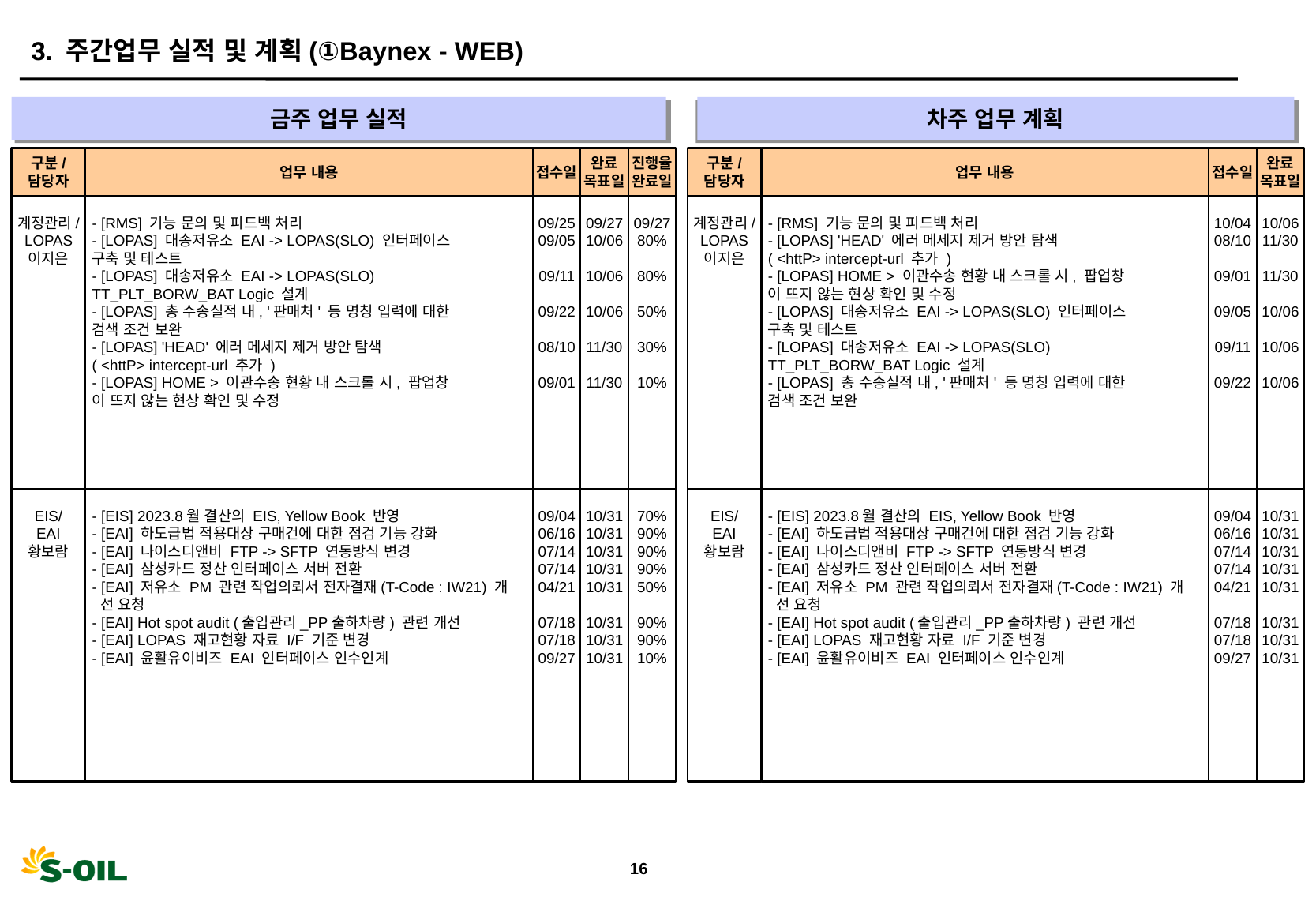

3. 주간업무 실적 및 계획(①Baynex - WEB)
금주 업무 실적
차주 업무 계획
" "
" "
구분/
담당자
업무 내용
접수일
완료
목표일
진행율
완료일
구분/
담당자
업무 내용
접수일
완료
목표일
계정관리/
LOPAS
이지은

- [RMS] 기능 문의 및 피드백 처리
- [LOPAS] 대송저유소 EAI -> LOPAS(SLO) 인터페이스
구축 및 테스트
- [LOPAS] 대송저유소 EAI -> LOPAS(SLO)
TT_PLT_BORW_BAT Logic 설계
- [LOPAS] 총 수송실적 내, '판매처' 등 명칭 입력에 대한
검색 조건 보완
- [LOPAS] 'HEAD' 에러 메세지 제거 방안 탐색
( <httP> intercept-url 추가 )
- [LOPAS] HOME > 이관수송 현황 내 스크롤 시, 팝업창
이 뜨지 않는 현상 확인 및 수정
09/25
09/05
09/11
09/22
08/10
09/01
09/27
10/06
10/06
10/06
11/30
11/30
09/27
80%
80%
50%
30%
10%
계정관리/
LOPAS
이지은

- [RMS] 기능 문의 및 피드백 처리
- [LOPAS] 'HEAD' 에러 메세지 제거 방안 탐색
( <httP> intercept-url 추가 )
- [LOPAS] HOME > 이관수송 현황 내 스크롤 시, 팝업창
이 뜨지 않는 현상 확인 및 수정
- [LOPAS] 대송저유소 EAI -> LOPAS(SLO) 인터페이스
구축 및 테스트
- [LOPAS] 대송저유소 EAI -> LOPAS(SLO)
TT_PLT_BORW_BAT Logic 설계
- [LOPAS] 총 수송실적 내, '판매처' 등 명칭 입력에 대한
검색 조건 보완
10/04
08/10
09/01
09/05
09/11
09/22
10/06
11/30
11/30
10/06
10/06
10/06
EIS/
EAI
황보람

- [EIS] 2023.8월 결산의 EIS, Yellow Book 반영
- [EAI] 하도급법 적용대상 구매건에 대한 점검 기능 강화
- [EAI] 나이스디앤비 FTP -> SFTP 연동방식 변경
- [EAI] 삼성카드 정산 인터페이스 서버 전환
- [EAI] 저유소 PM 관련 작업의뢰서 전자결재(T-Code : IW21) 개
  선 요청
- [EAI] Hot spot audit (출입관리_PP출하차량) 관련 개선
- [EAI] LOPAS 재고현황 자료 I/F 기준 변경
- [EAI] 윤활유이비즈 EAI 인터페이스 인수인계
09/04
06/16
07/14
07/14
04/21
07/18
07/18
09/27
10/31
10/31
10/31
10/31
10/31
10/31
10/31
10/31
70%
90%
90%
90%
50%
90%
90%
10%
EIS/
EAI
황보람

- [EIS] 2023.8월 결산의 EIS, Yellow Book 반영
- [EAI] 하도급법 적용대상 구매건에 대한 점검 기능 강화
- [EAI] 나이스디앤비 FTP -> SFTP 연동방식 변경
- [EAI] 삼성카드 정산 인터페이스 서버 전환
- [EAI] 저유소 PM 관련 작업의뢰서 전자결재(T-Code : IW21) 개
  선 요청
- [EAI] Hot spot audit (출입관리_PP출하차량) 관련 개선
- [EAI] LOPAS 재고현황 자료 I/F 기준 변경
- [EAI] 윤활유이비즈 EAI 인터페이스 인수인계
09/04
06/16
07/14
07/14
04/21
07/18
07/18
09/27
10/31
10/31
10/31
10/31
10/31
10/31
10/31
10/31